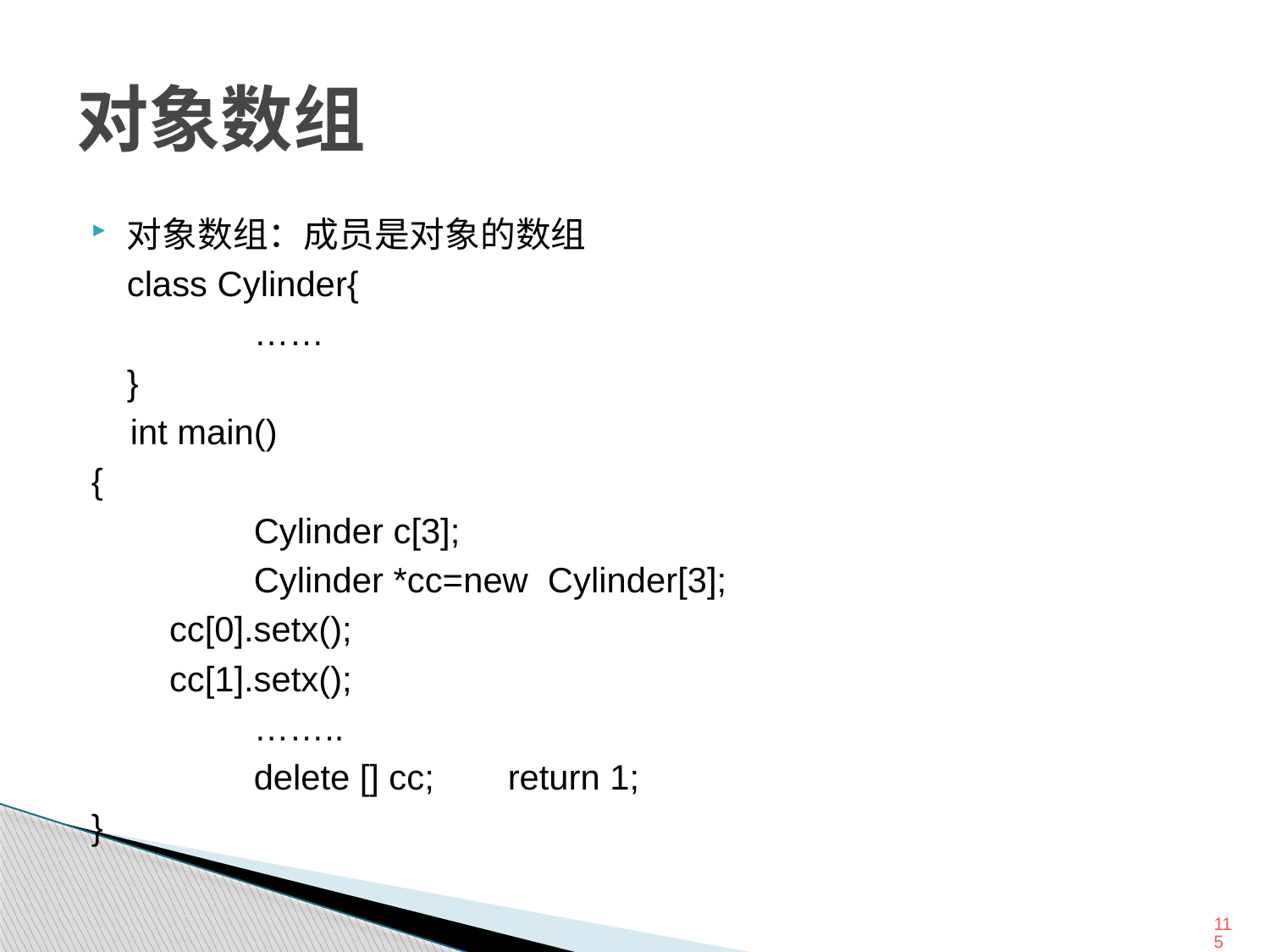

# 对象数组
对象数组：成员是对象的数组
	class Cylinder{
		……
	}
    int main()
{
		Cylinder c[3];
		Cylinder *cc=new  Cylinder[3];
        cc[0].setx();
        cc[1].setx();
		……..
		delete [] cc;	return 1;
}
115